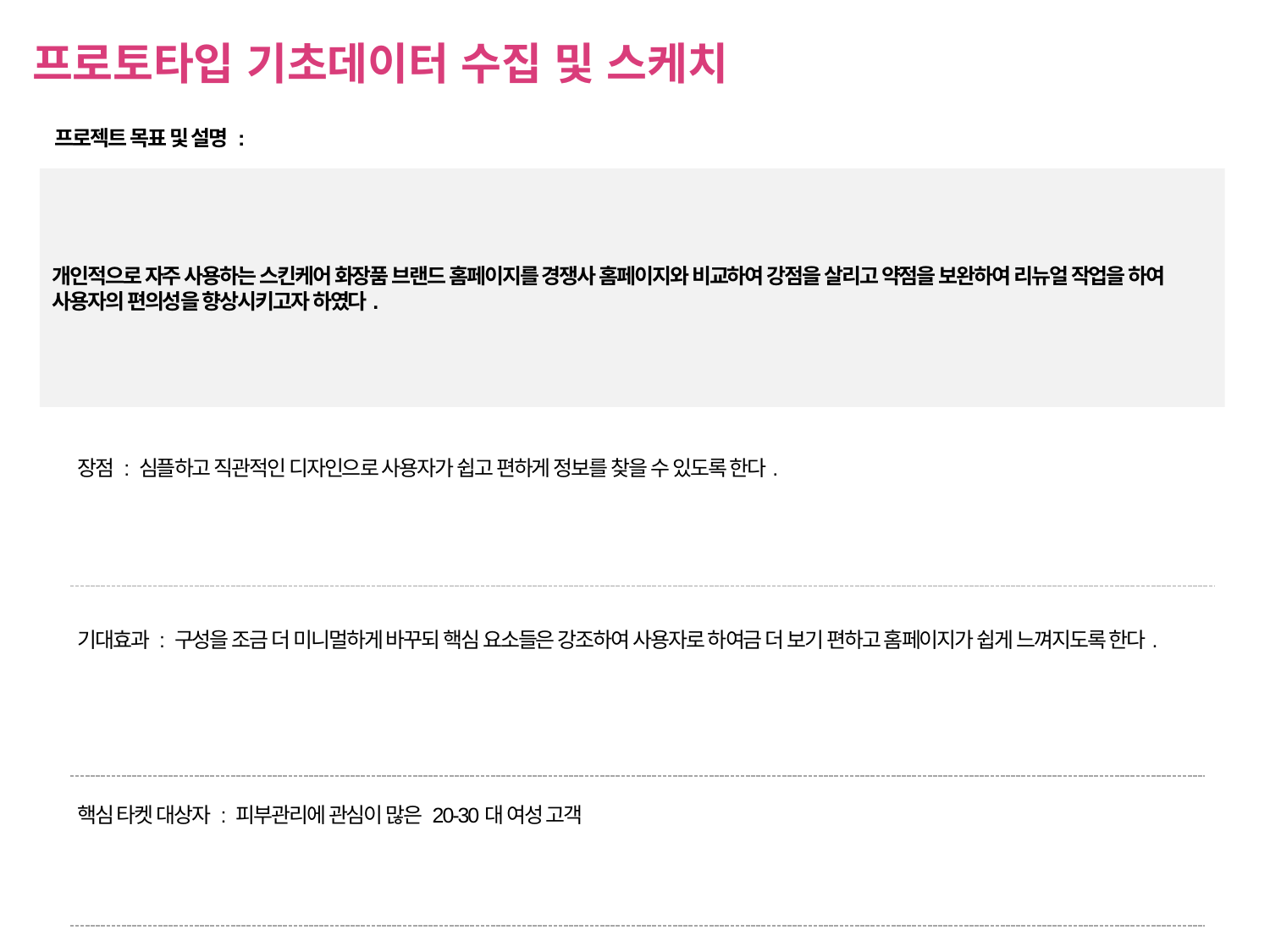

프로토타입 기초데이터 수집 및 스케치
프로젝트 목표 및 설명 :
개인적으로 자주 사용하는 스킨케어 화장품 브랜드 홈페이지를 경쟁사 홈페이지와 비교하여 강점을 살리고 약점을 보완하여 리뉴얼 작업을 하여 사용자의 편의성을 향상시키고자 하였다.
장점 : 심플하고 직관적인 디자인으로 사용자가 쉽고 편하게 정보를 찾을 수 있도록 한다.
기대효과 : 구성을 조금 더 미니멀하게 바꾸되 핵심 요소들은 강조하여 사용자로 하여금 더 보기 편하고 홈페이지가 쉽게 느껴지도록 한다.
핵심 타켓 대상자 : 피부관리에 관심이 많은 20-30대 여성 고객